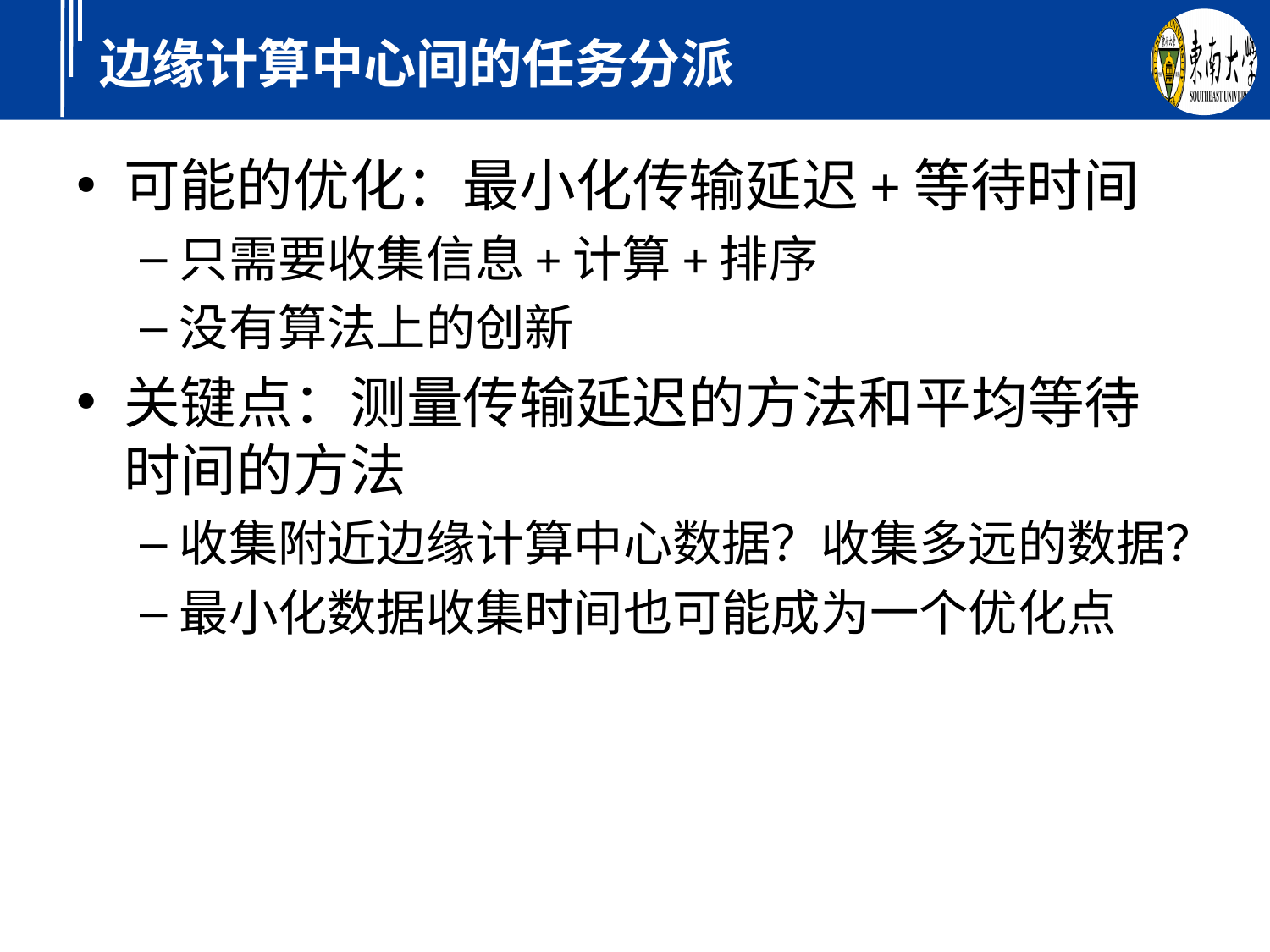

# 边缘计算中心间的任务分派
可能的优化：最小化传输延迟+等待时间
只需要收集信息+计算+排序
没有算法上的创新
关键点：测量传输延迟的方法和平均等待时间的方法
收集附近边缘计算中心数据？收集多远的数据？
最小化数据收集时间也可能成为一个优化点